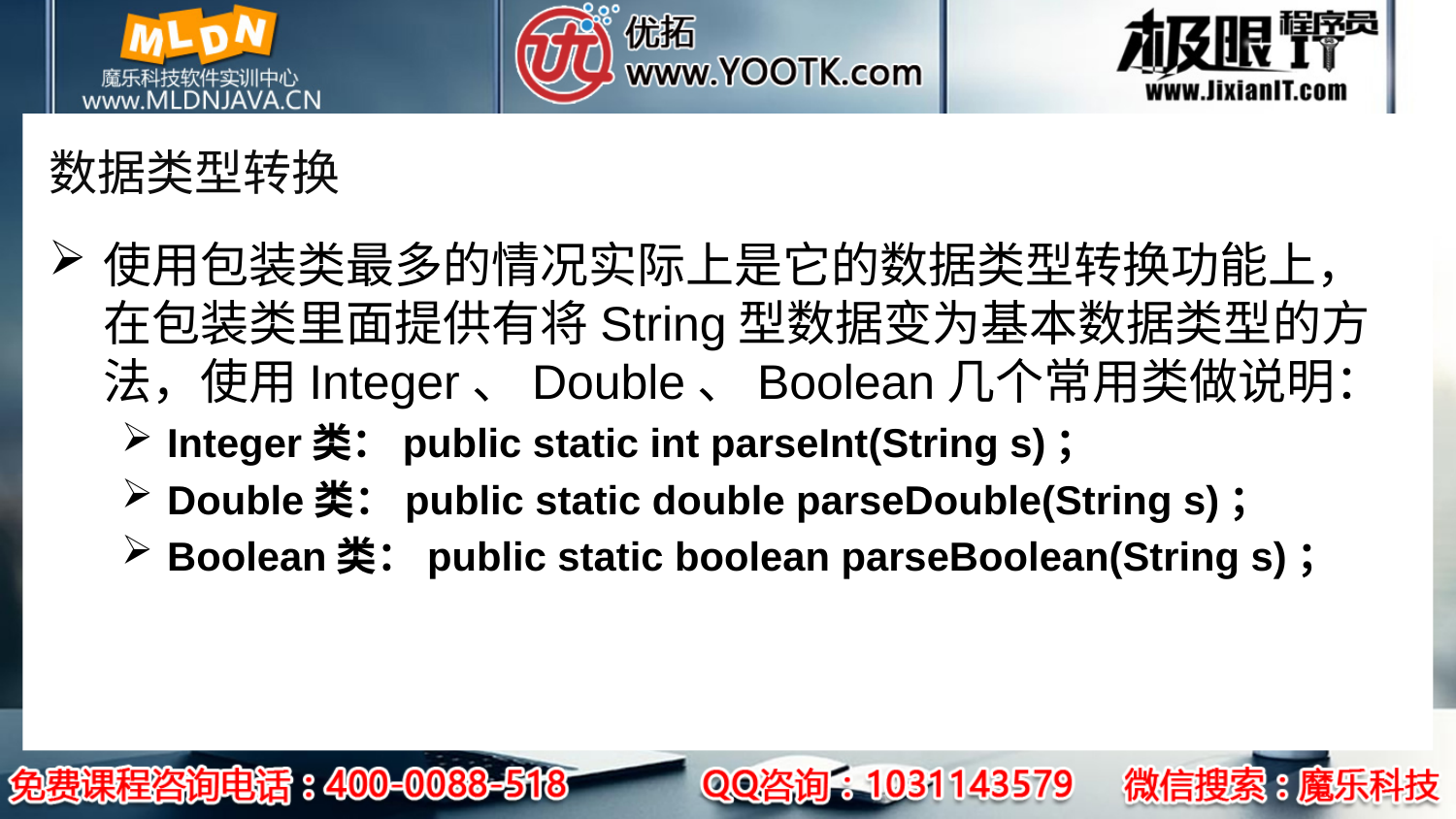

# 数据类型转换
使用包装类最多的情况实际上是它的数据类型转换功能上，在包装类里面提供有将String型数据变为基本数据类型的方法，使用Integer、Double、Boolean几个常用类做说明：
Integer类：public static int parseInt(String s)；
Double类：public static double parseDouble(String s)；
Boolean类：public static boolean parseBoolean(String s)；